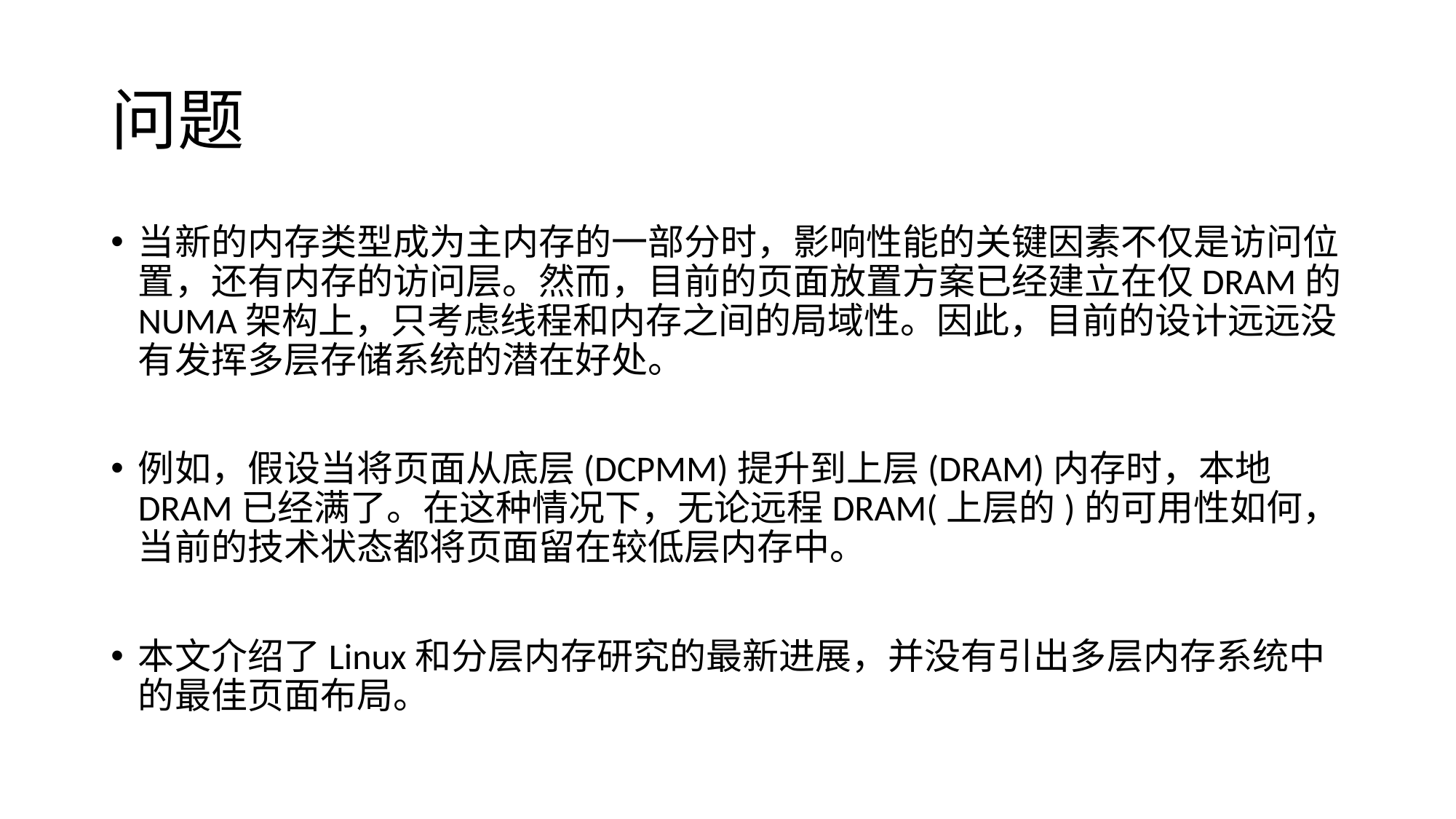

# 问题
当新的内存类型成为主内存的一部分时，影响性能的关键因素不仅是访问位置，还有内存的访问层。然而，目前的页面放置方案已经建立在仅DRAM的NUMA架构上，只考虑线程和内存之间的局域性。因此，目前的设计远远没有发挥多层存储系统的潜在好处。

例如，假设当将页面从底层(DCPMM)提升到上层(DRAM)内存时，本地DRAM已经满了。在这种情况下，无论远程DRAM(上层的)的可用性如何，当前的技术状态都将页面留在较低层内存中。

本文介绍了Linux和分层内存研究的最新进展，并没有引出多层内存系统中的最佳页面布局。